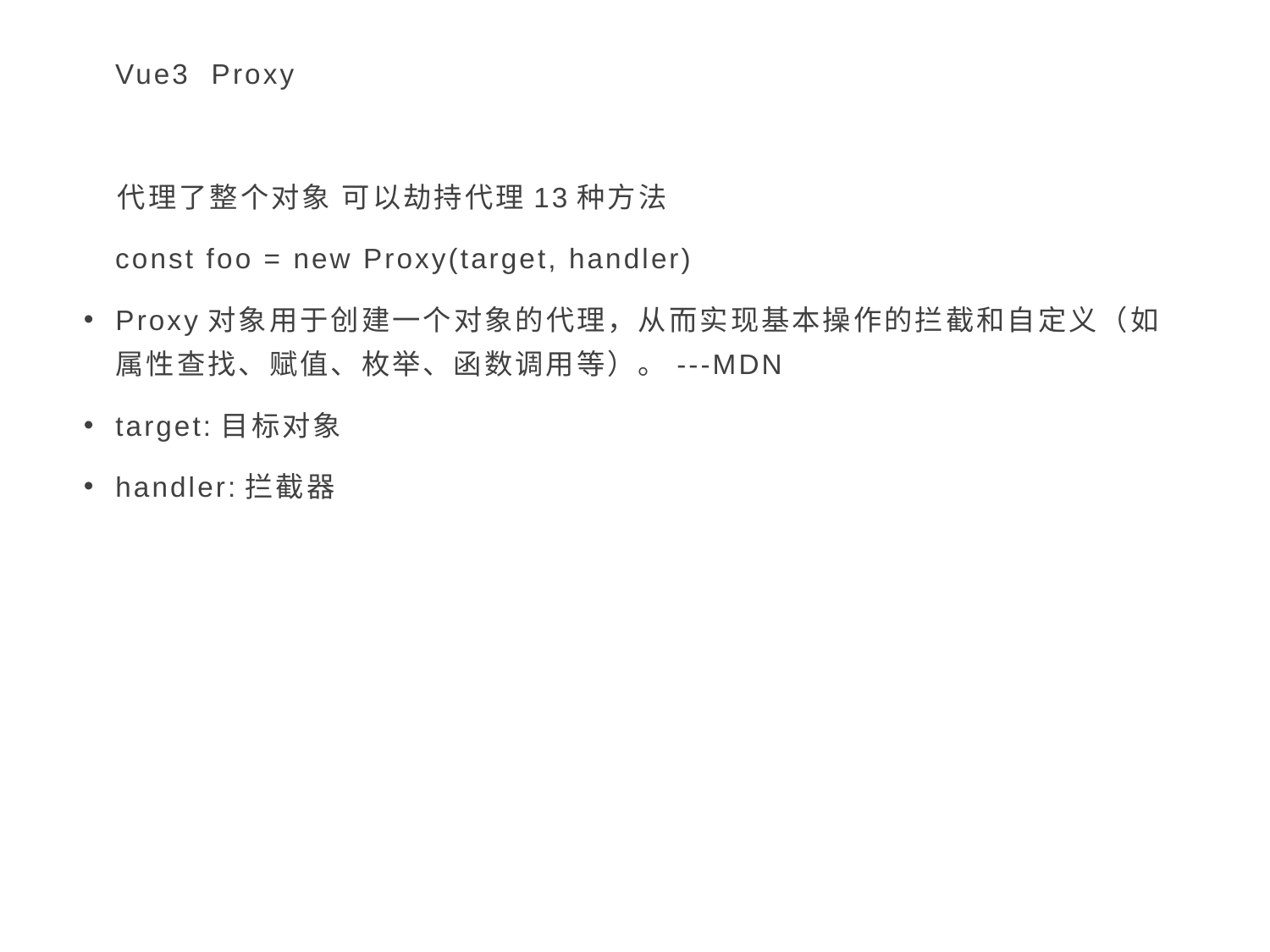

Vue3  Proxy

   代理了整个对象 可以劫持代理13种方法
   const foo = new Proxy(target, handler)
Proxy对象用于创建一个对象的代理，从而实现基本操作的拦截和自定义（如属性查找、赋值、枚举、函数调用等）。---MDN
target:目标对象
handler:拦截器